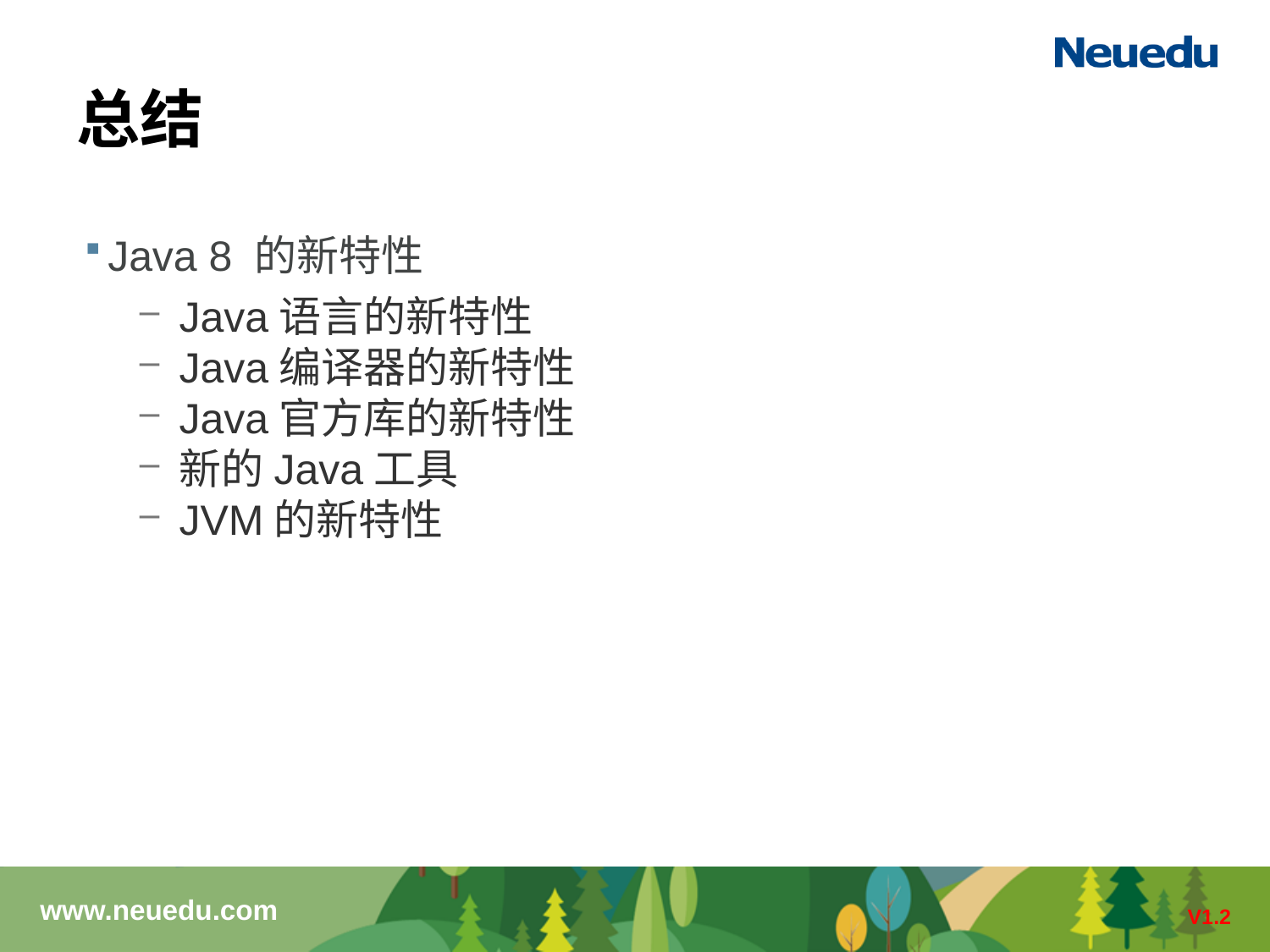

# 总结
Java 8 的新特性
Java语言的新特性
Java编译器的新特性
Java官方库的新特性
新的Java工具
JVM的新特性